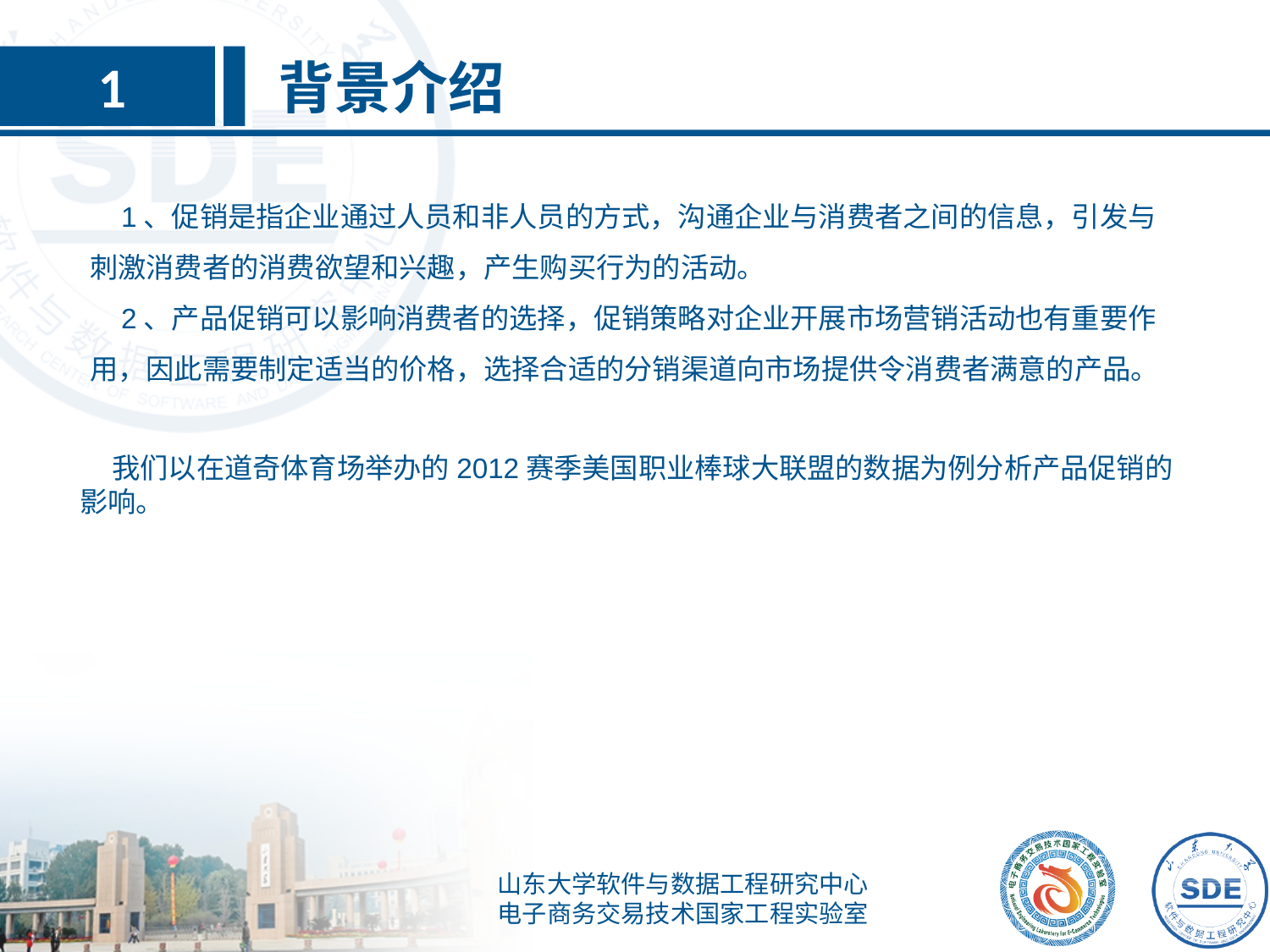

背景介绍
1
    1、促销是指企业通过人员和非人员的方式，沟通企业与消费者之间的信息，引发与刺激消费者的消费欲望和兴趣，产生购买行为的活动。
    2、产品促销可以影响消费者的选择，促销策略对企业开展市场营销活动也有重要作用，因此需要制定适当的价格，选择合适的分销渠道向市场提供令消费者满意的产品。
    我们以在道奇体育场举办的2012赛季美国职业棒球大联盟的数据为例分析产品促销的影响。